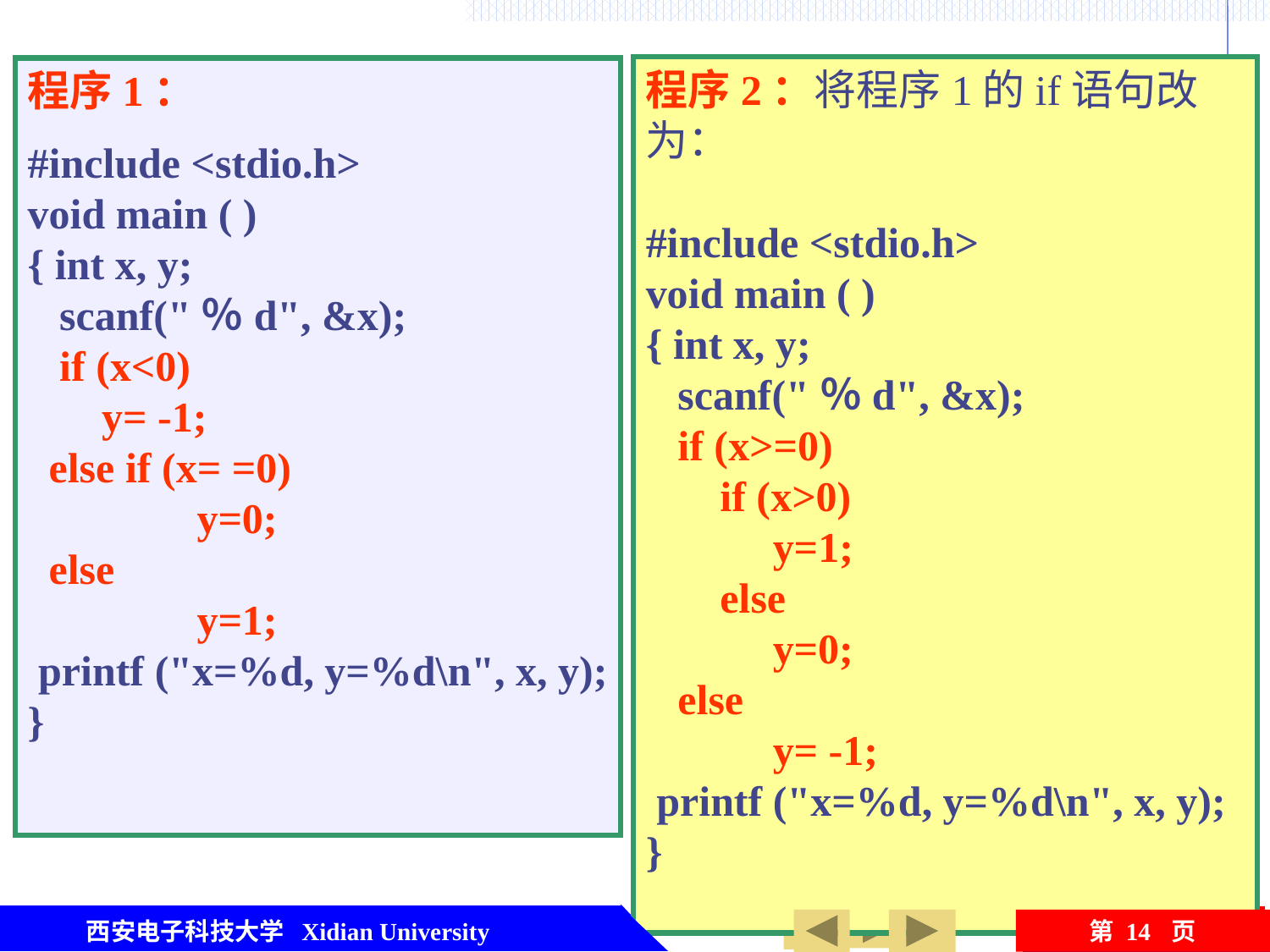

程序2：将程序1的if语句改为：
#include <stdio.h>
void main ( )
{ int x, y;
   scanf("％d", &x);
   if (x>=0)
       if (x>0)
	y=1;
       else
            y=0;
   else
            y= -1;
 printf ("x=%d, y=%d\n", x, y);
}
程序1：
#include <stdio.h>
void main ( )
{ int x, y;
   scanf("％d", &x);
   if (x<0)
       y= -1;
  else if (x= =0)
                y=0;
  else
                y=1;
 printf ("x=%d, y=%d\n", x, y);
}

西安电子科技大学  Xidian University

第 14 页